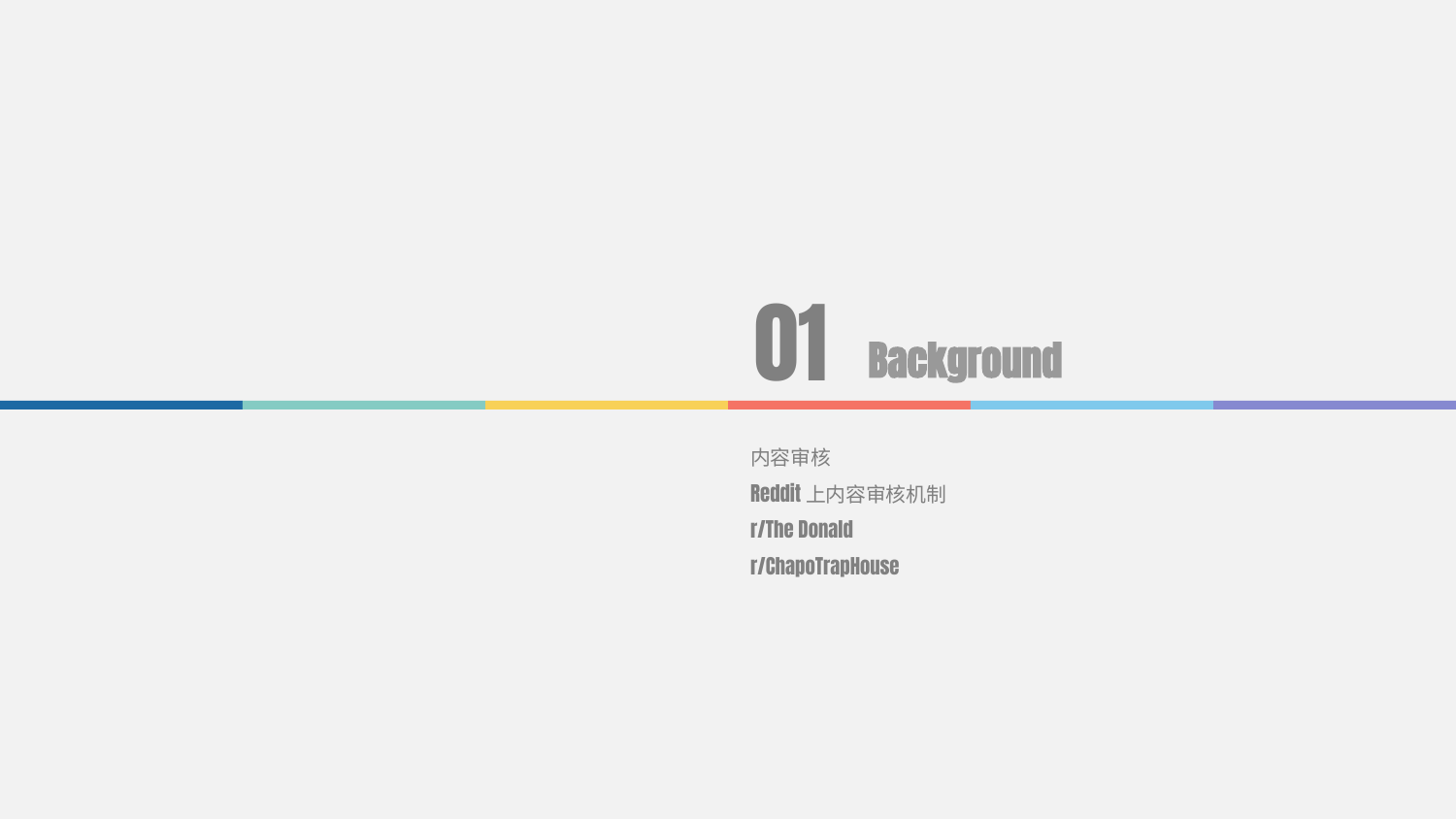

01
Background

内容审核
Reddit上内容审核机制
r/The Donald
r/ChapoTrapHouse